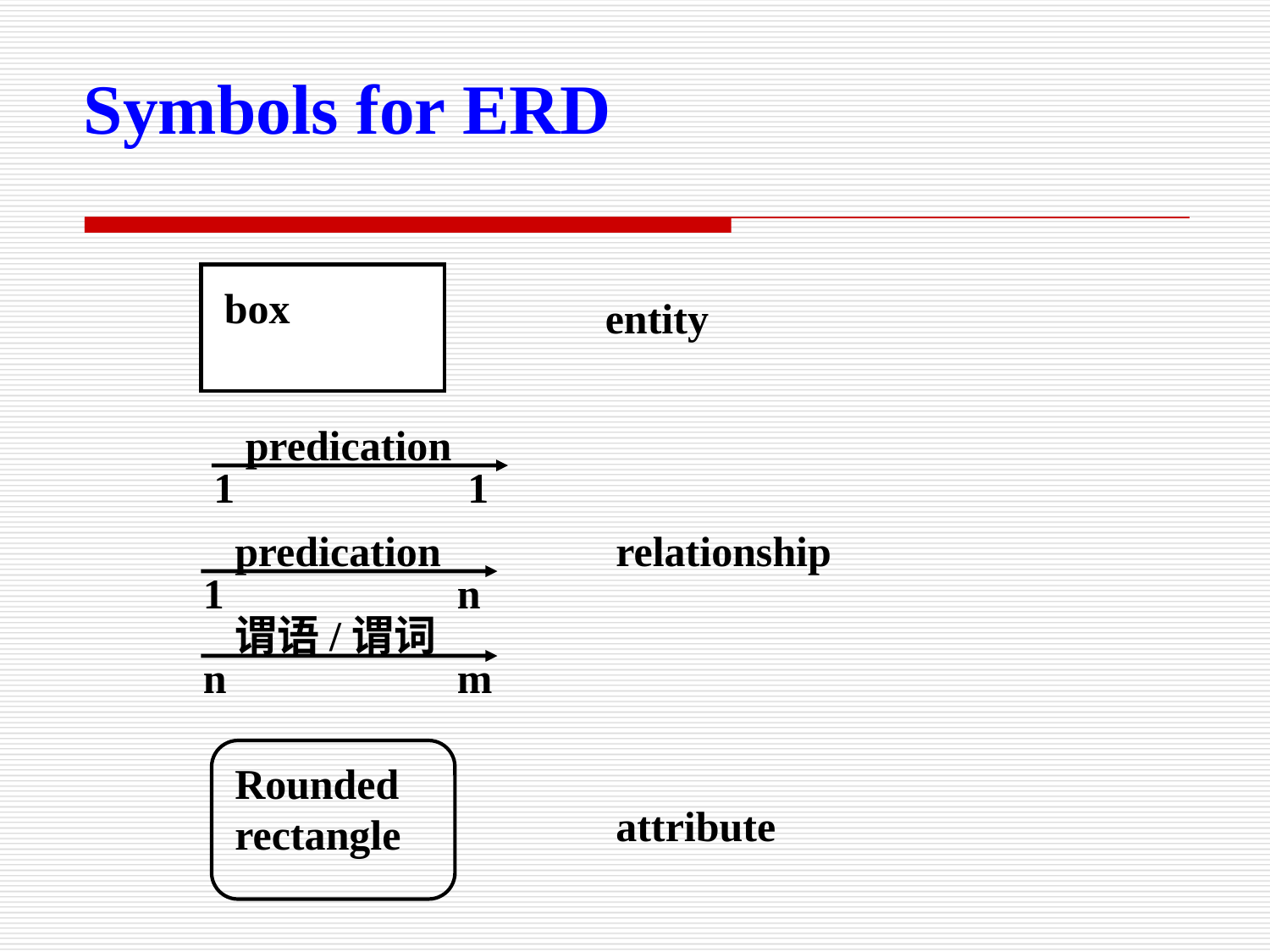

Symbols for ERD

box
entity
predication
1
1

predication
relationship
1
n

谓语/谓词
n
m

Rounded rectangle
attribute